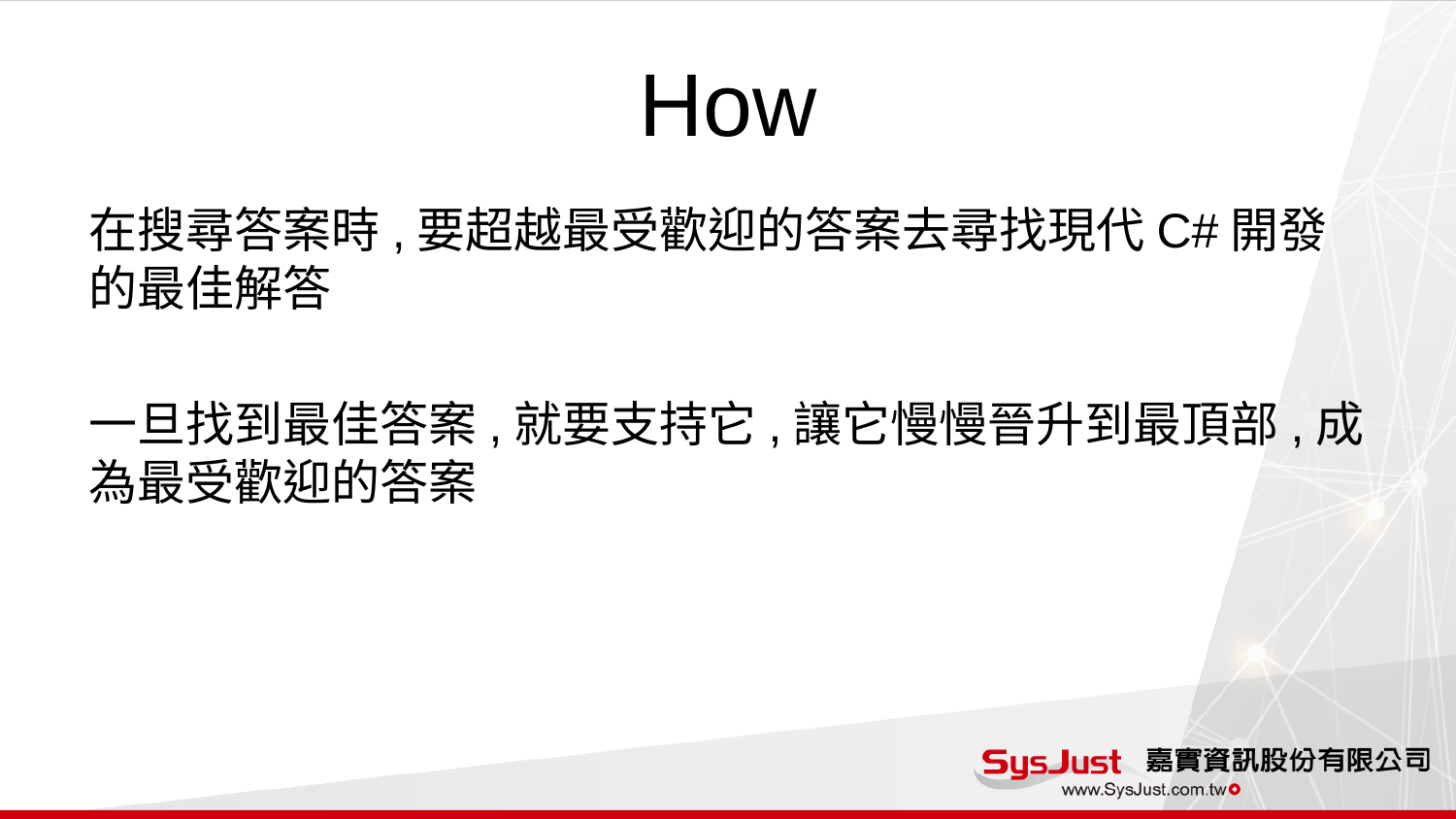

# How
在搜尋答案時,要超越最受歡迎的答案去尋找現代C#開發的最佳解答

一旦找到最佳答案,就要支持它,讓它慢慢晉升到最頂部,成為最受歡迎的答案